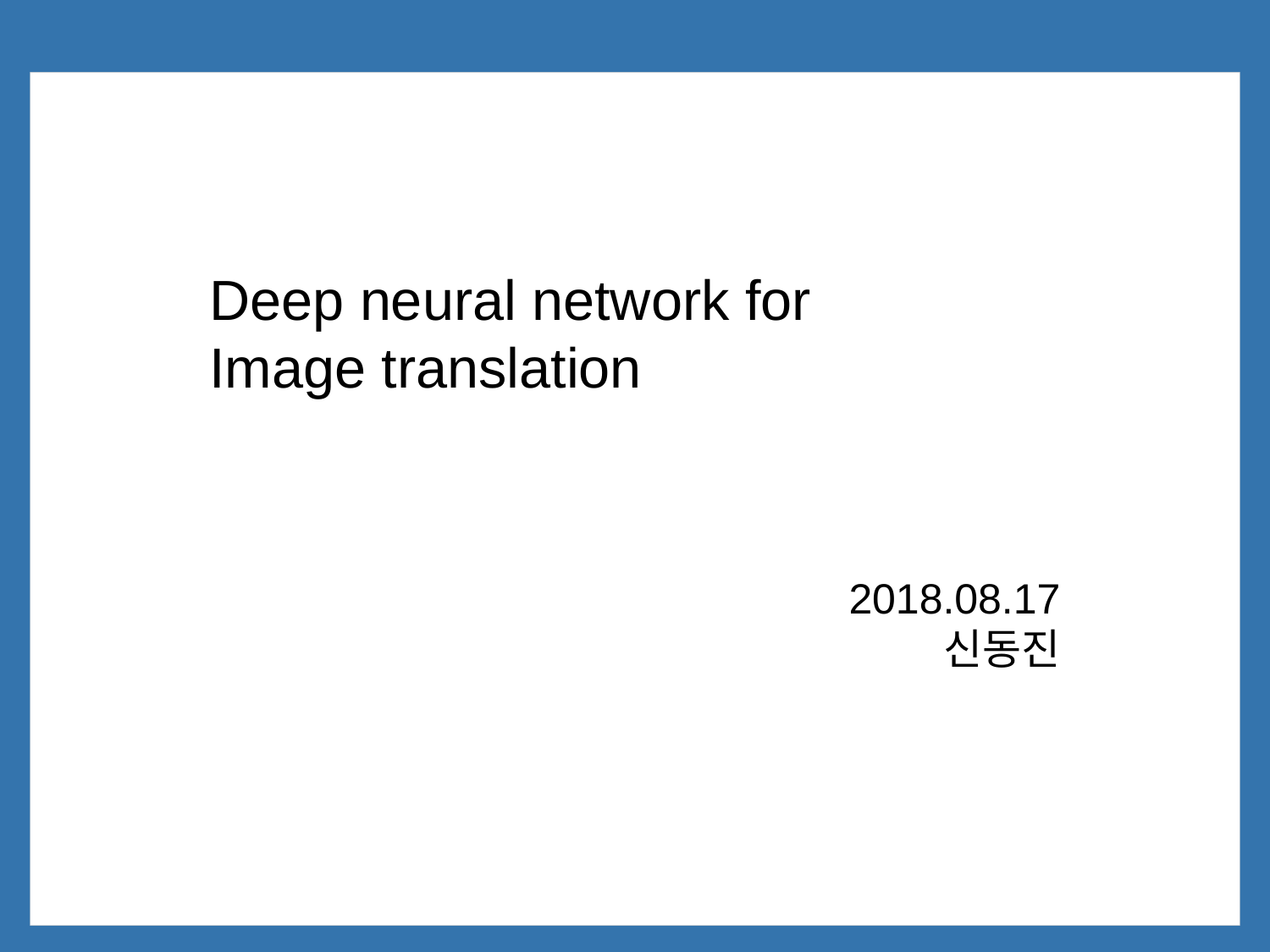

Deep neural network for
Image translation
2018.08.17
신동진